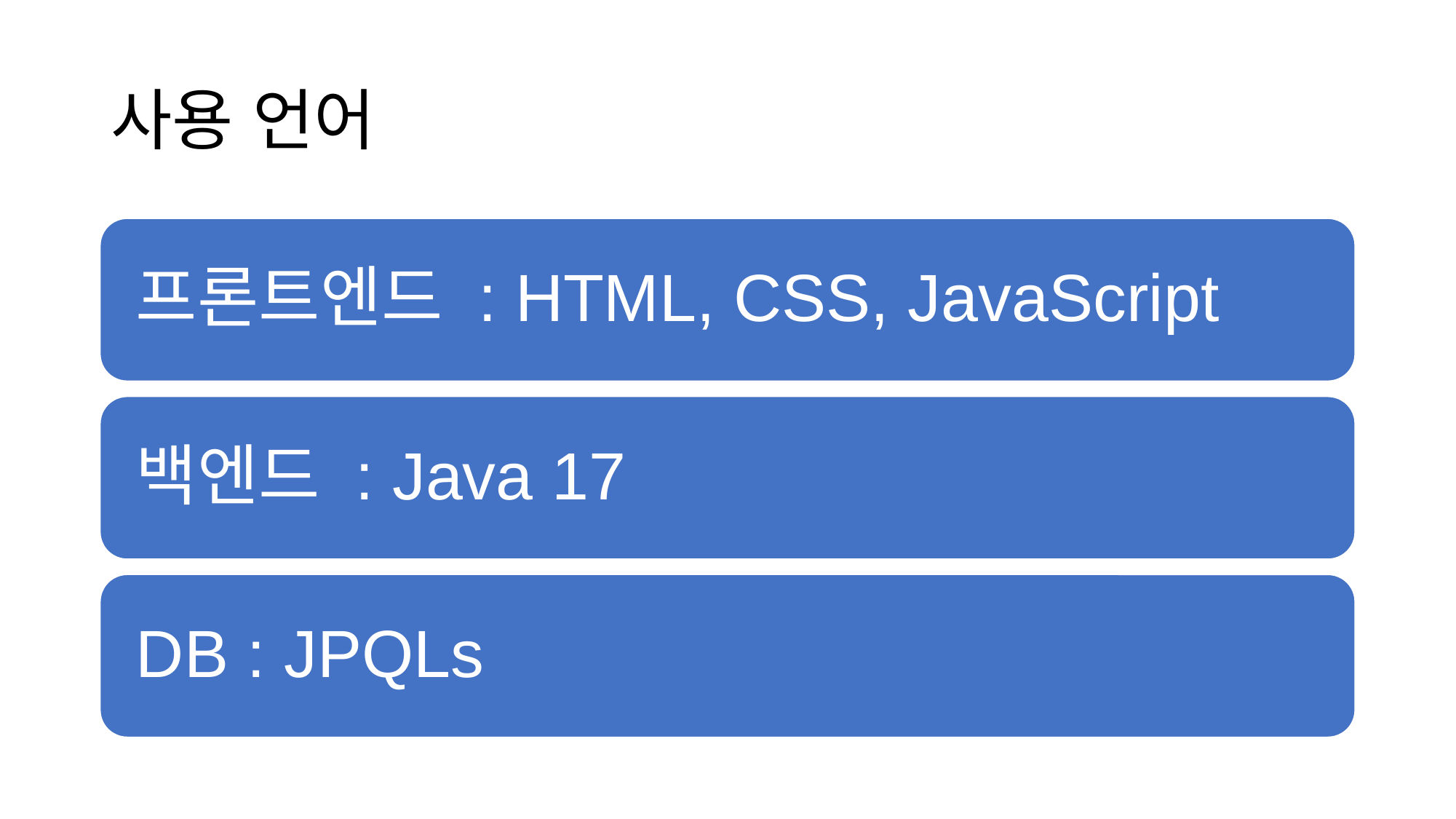

# 사용 언어
프론트엔드 : HTML, CSS, JavaScript
백엔드 : Java 17
DB : JPQLs